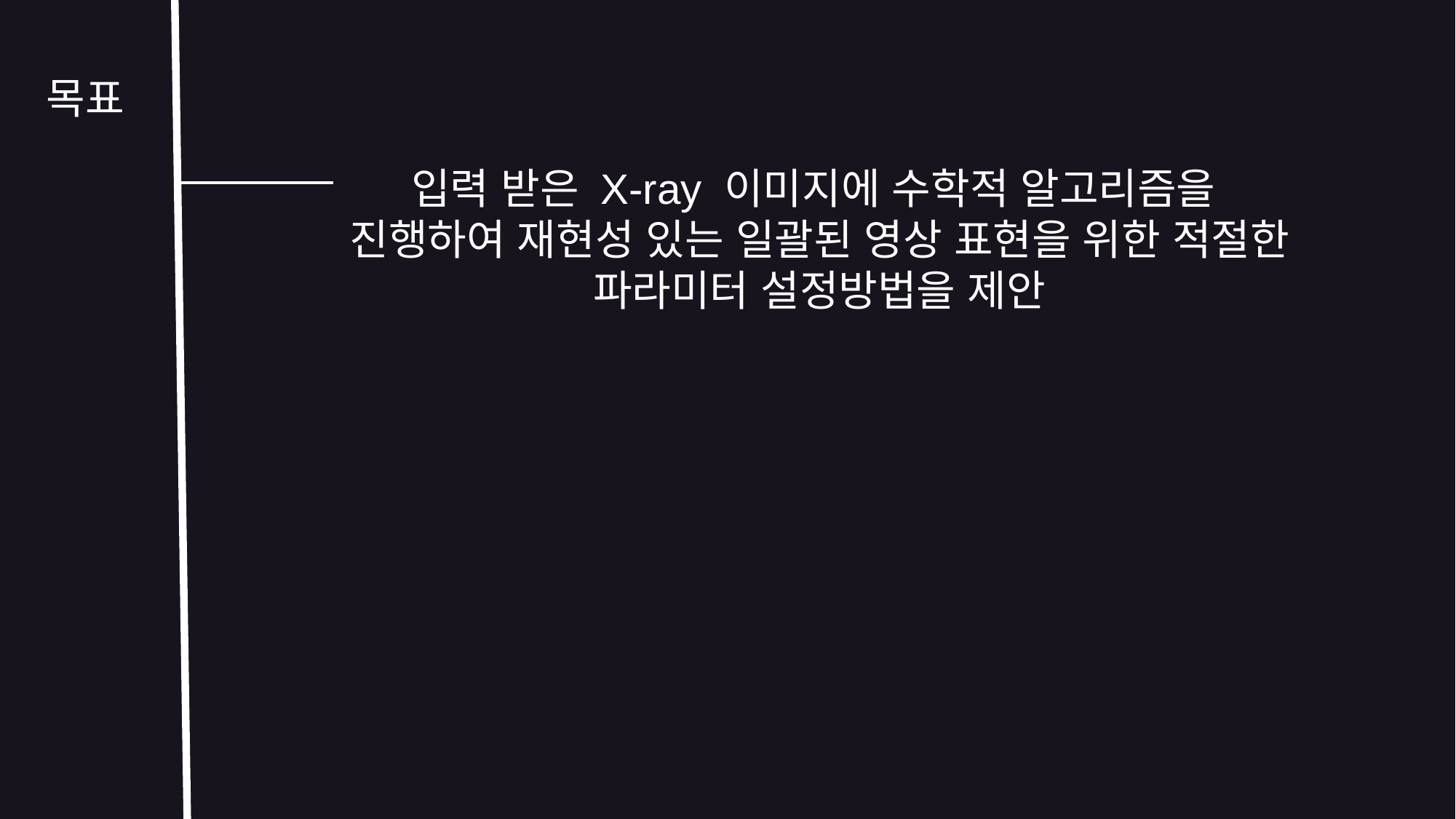

목표
입력 받은 X-ray 이미지에 수학적 알고리즘을
진행하여 재현성 있는 일괄된 영상 표현을 위한 적절한 파라미터 설정방법을 제안